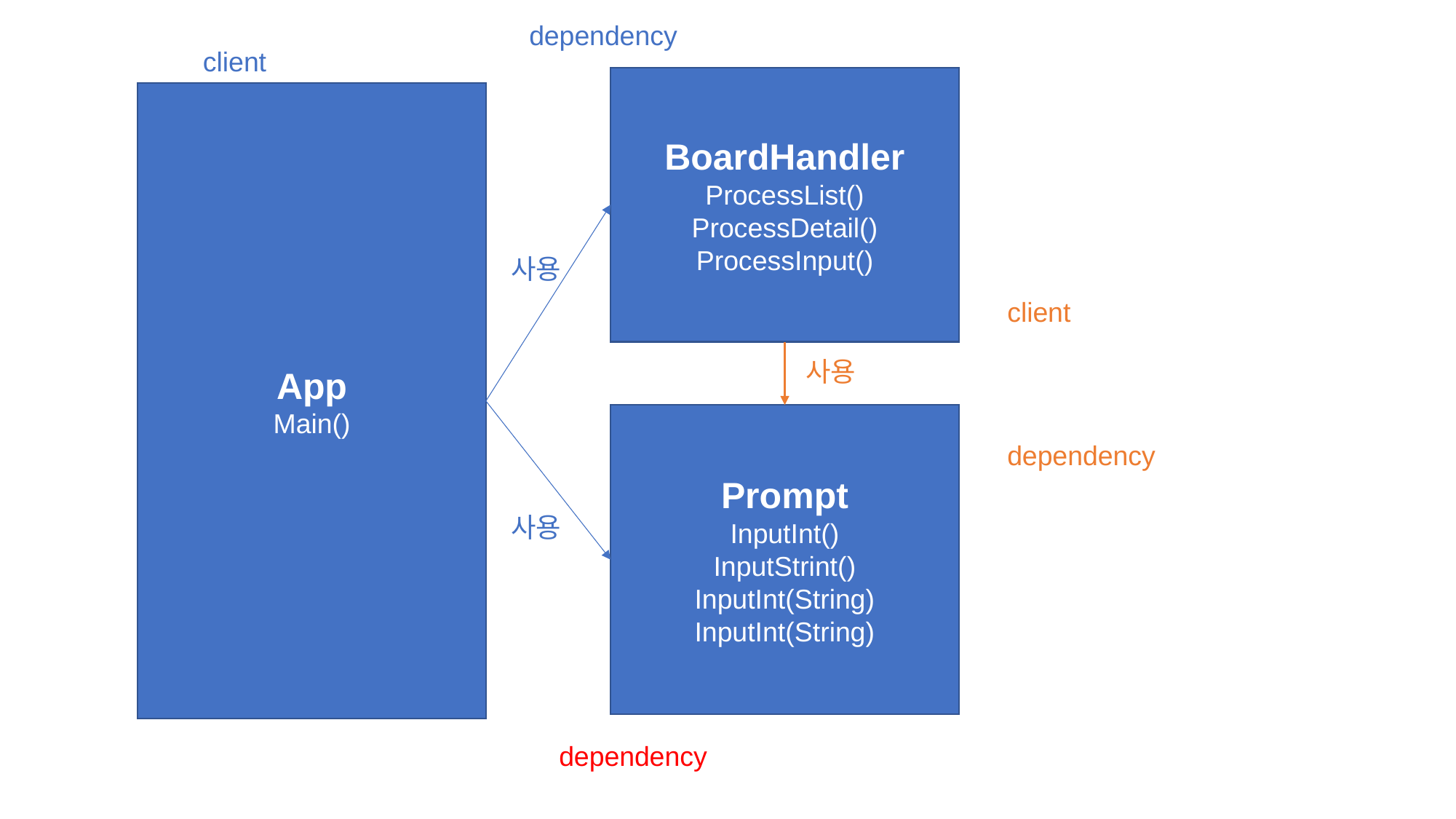

dependency
client
BoardHandler
ProcessList()
ProcessDetail()
ProcessInput()
App
Main()
사용
client
사용
Prompt
InputInt()
InputStrint()
InputInt(String)
InputInt(String)
dependency
사용
dependency